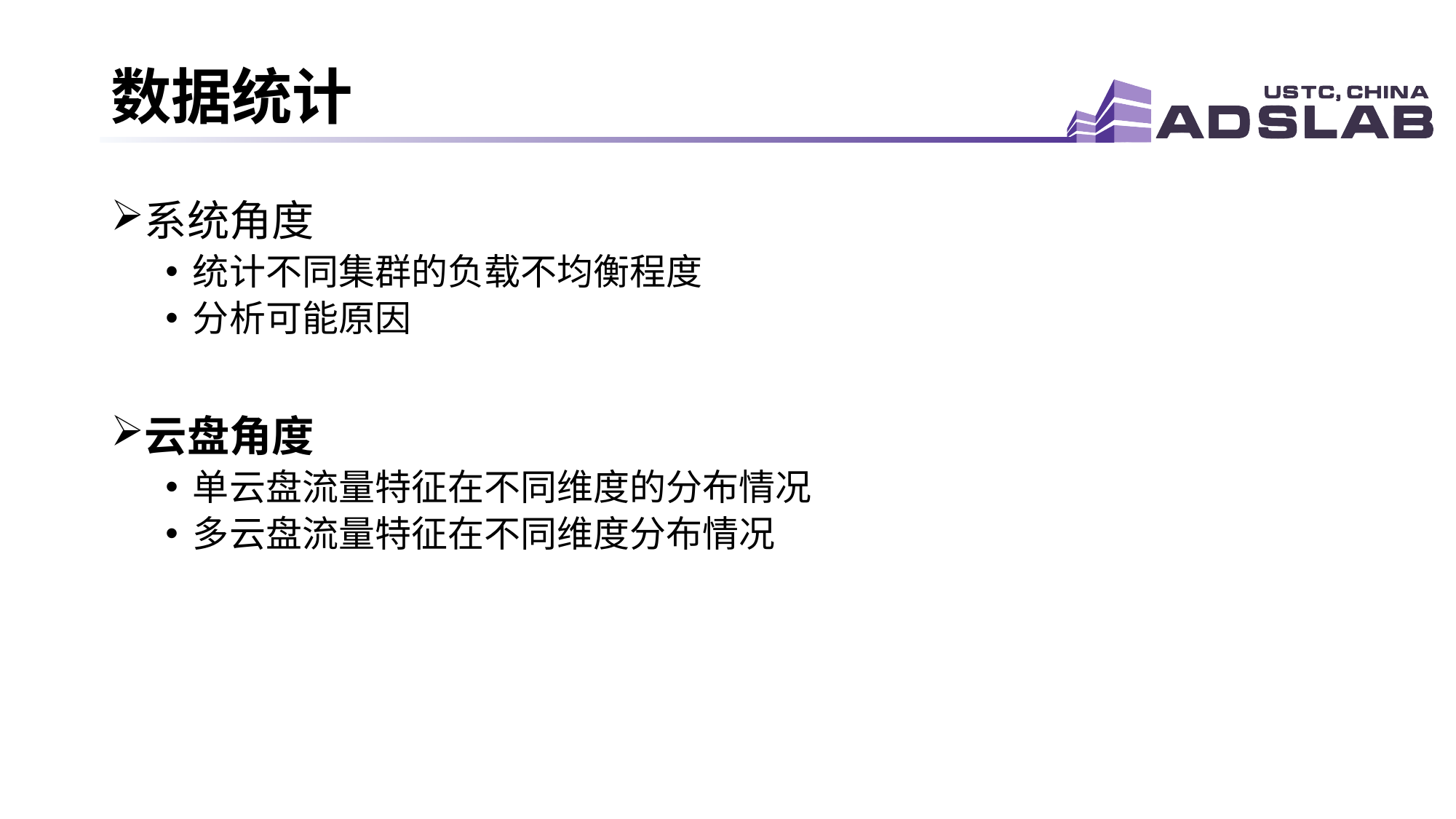

# 数据统计
系统角度
统计不同集群的负载不均衡程度
分析可能原因

云盘角度
单云盘流量特征在不同维度的分布情况
多云盘流量特征在不同维度分布情况
3